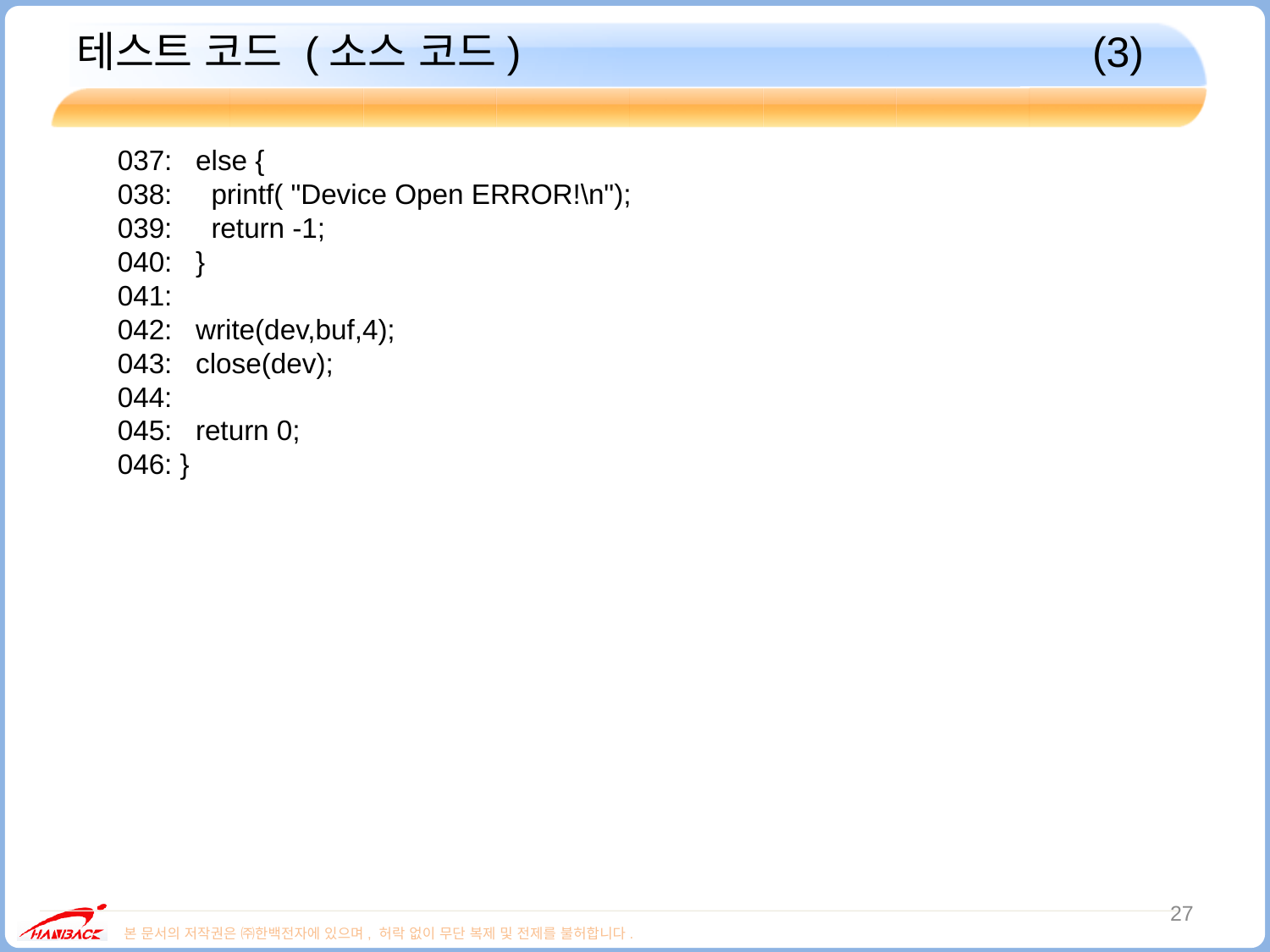

# 테스트 코드 (소스 코드)					(3)
037:   else {
038:     printf( "Device Open ERROR!\n");
039:     return -1;
040:   }
041:
042:   write(dev,buf,4);
043:   close(dev);
044:
045:   return 0;
046: }
27